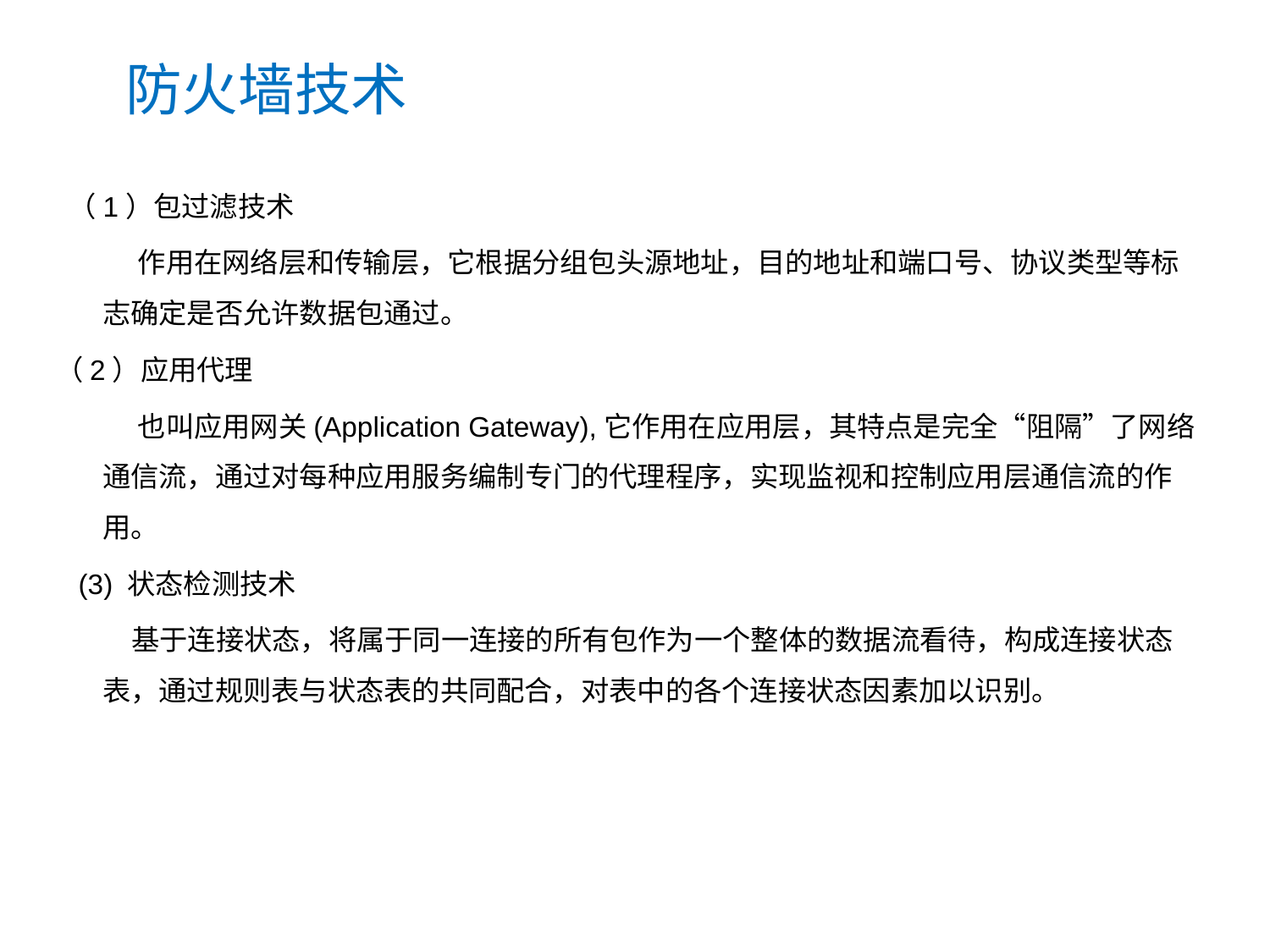

防火墙技术
 （1）包过滤技术
            作用在网络层和传输层，它根据分组包头源地址，目的地址和端口号、协议类型等标   志确定是否允许数据包通过。
（2）应用代理
            也叫应用网关(Application Gateway),它作用在应用层，其特点是完全“阻隔”了网络通信流，通过对每种应用服务编制专门的代理程序，实现监视和控制应用层通信流的作用。
   (3) 状态检测技术
           基于连接状态，将属于同一连接的所有包作为一个整体的数据流看待，构成连接状态表，通过规则表与状态表的共同配合，对表中的各个连接状态因素加以识别。